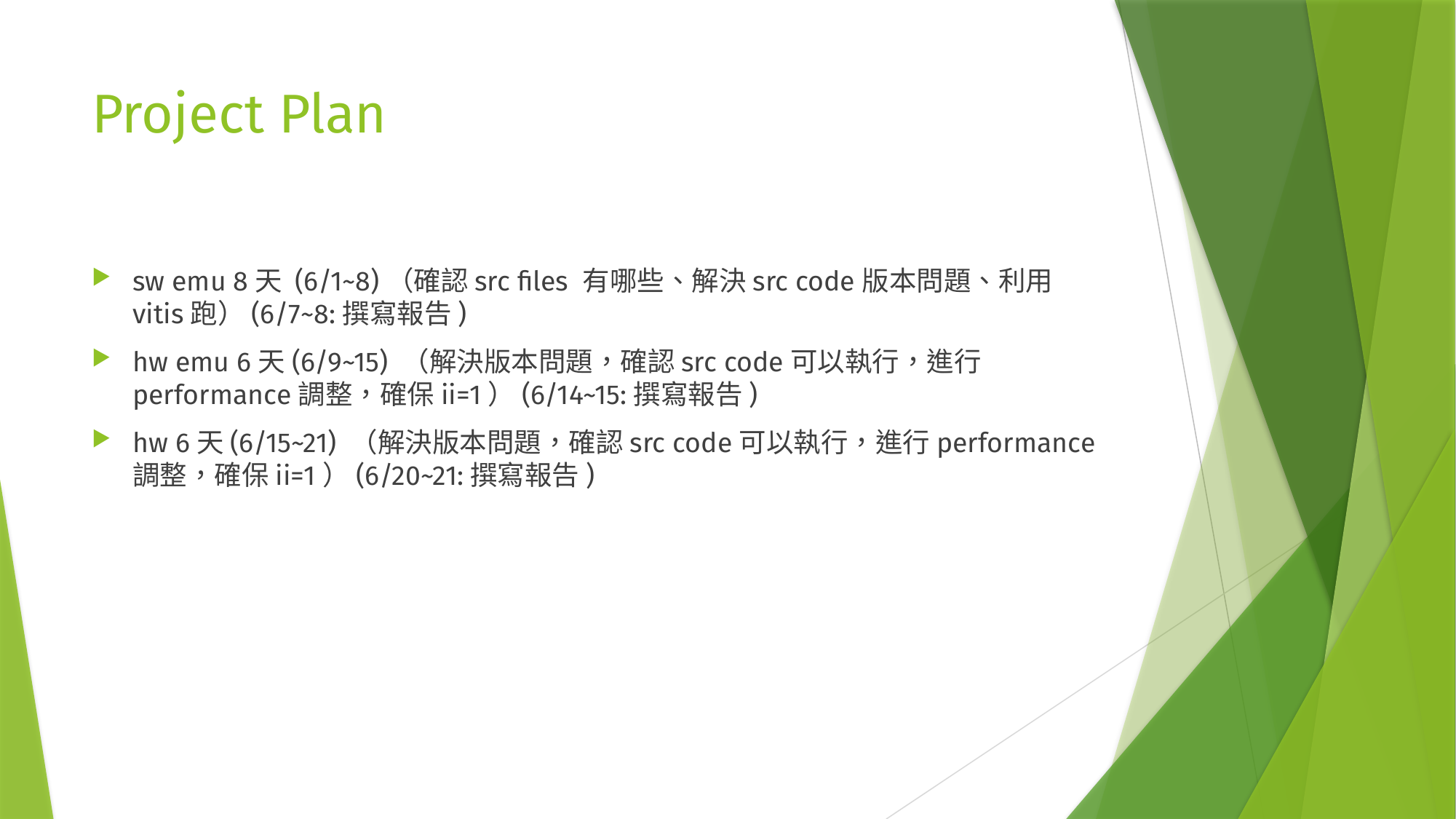

# Project Plan
sw emu 8天 (6/1~8)（確認src files 有哪些、解決src code版本問題、利用vitis跑）(6/7~8:撰寫報告)
hw emu 6天(6/9~15) （解決版本問題，確認src code可以執行，進行performance調整，確保ii=1）(6/14~15:撰寫報告)
hw 6天(6/15~21) （解決版本問題，確認src code可以執行，進行performance調整，確保ii=1）(6/20~21:撰寫報告)